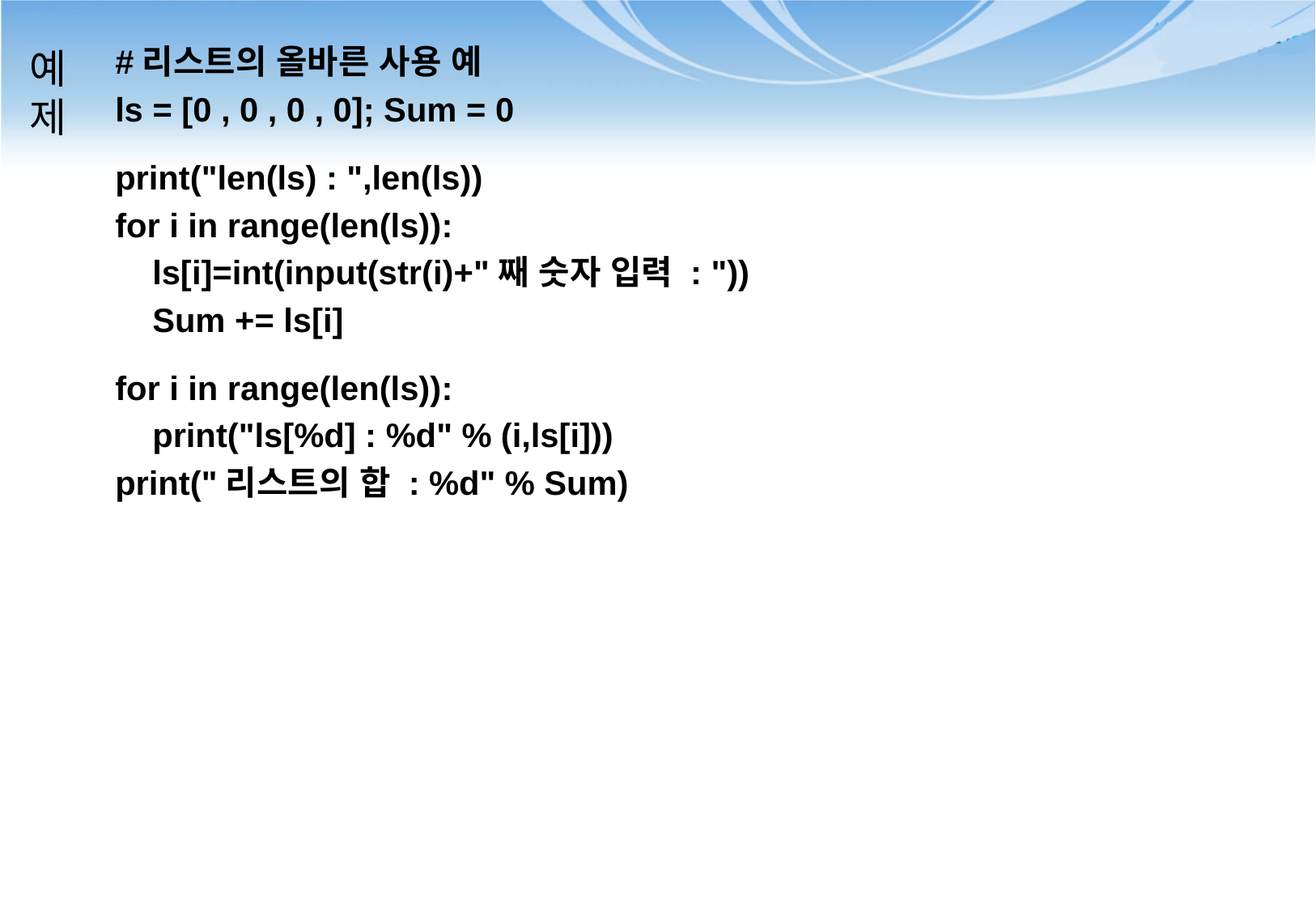

# 예 제
#리스트의 올바른 사용 예
ls = [0 , 0 , 0 , 0]; Sum = 0

print("len(ls) : ",len(ls))
for i in range(len(ls)):
    ls[i]=int(input(str(i)+"째 숫자 입력 : "))
    Sum += ls[i]

for i in range(len(ls)):
    print("ls[%d] : %d" % (i,ls[i]))
print("리스트의 합 : %d" % Sum)